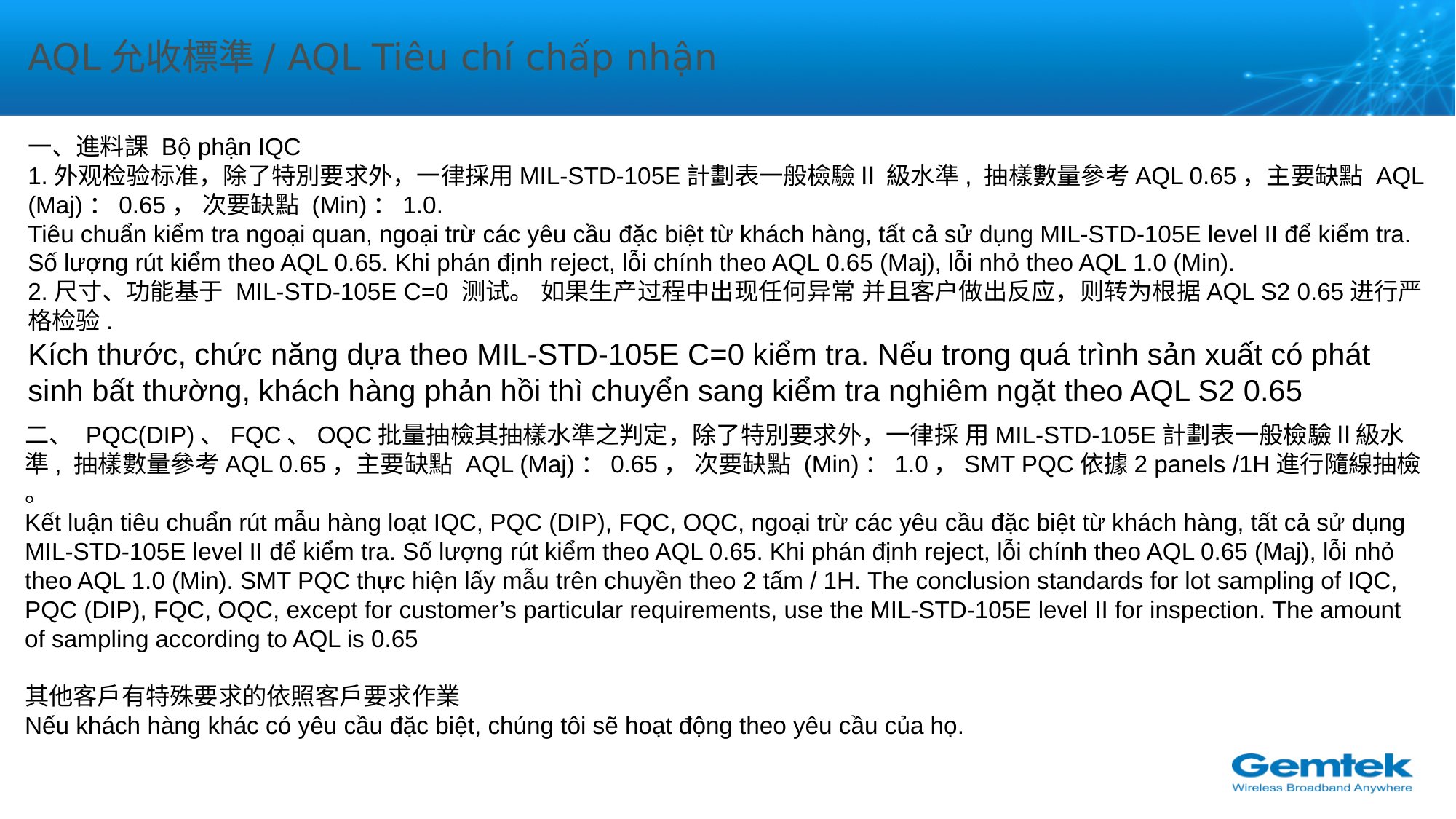

# AQL允收標準/ AQL Tiêu chí chấp nhận
一、進料課 Bộ phận IQC
1.外观检验标准，除了特別要求外，一律採用MIL-STD-105E計劃表一般檢驗Ⅱ 級水準, 抽樣數量參考AQL 0.65，主要缺點 AQL (Maj)：0.65， 次要缺點 (Min)：1.0.
Tiêu chuẩn kiểm tra ngoại quan, ngoại trừ các yêu cầu đặc biệt từ khách hàng, tất cả sử dụng MIL-STD-105E level II để kiểm tra. Số lượng rút kiểm theo AQL 0.65. Khi phán định reject, lỗi chính theo AQL 0.65 (Maj), lỗi nhỏ theo AQL 1.0 (Min).
2.尺寸、功能基于 MIL-STD-105E C=0 测试。 如果生产过程中出现任何异常 并且客户做出反应，则转为根据AQL S2 0.65进行严格检验.
Kích thước, chức năng dựa theo MIL-STD-105E C=0 kiểm tra. Nếu trong quá trình sản xuất có phát sinh bất thường, khách hàng phản hồi thì chuyển sang kiểm tra nghiêm ngặt theo AQL S2 0.65
二、 PQC(DIP)、FQC、OQC批量抽檢其抽樣水準之判定，除了特別要求外，一律採 用MIL-STD-105E計劃表一般檢驗Ⅱ級水準, 抽樣數量參考AQL 0.65，主要缺點 AQL (Maj)：0.65， 次要缺點 (Min)：1.0，SMT PQC依據2 panels /1H進行隨線抽檢 。
Kết luận tiêu chuẩn rút mẫu hàng loạt IQC, PQC (DIP), FQC, OQC, ngoại trừ các yêu cầu đặc biệt từ khách hàng, tất cả sử dụng MIL-STD-105E level II để kiểm tra. Số lượng rút kiểm theo AQL 0.65. Khi phán định reject, lỗi chính theo AQL 0.65 (Maj), lỗi nhỏ theo AQL 1.0 (Min). SMT PQC thực hiện lấy mẫu trên chuyền theo 2 tấm / 1H. The conclusion standards for lot sampling of IQC, PQC (DIP), FQC, OQC, except for customer’s particular requirements, use the MIL-STD-105E level II for inspection. The amount of sampling according to AQL is 0.65

其他客戶有特殊要求的依照客戶要求作業
Nếu khách hàng khác có yêu cầu đặc biệt, chúng tôi sẽ hoạt động theo yêu cầu của họ.